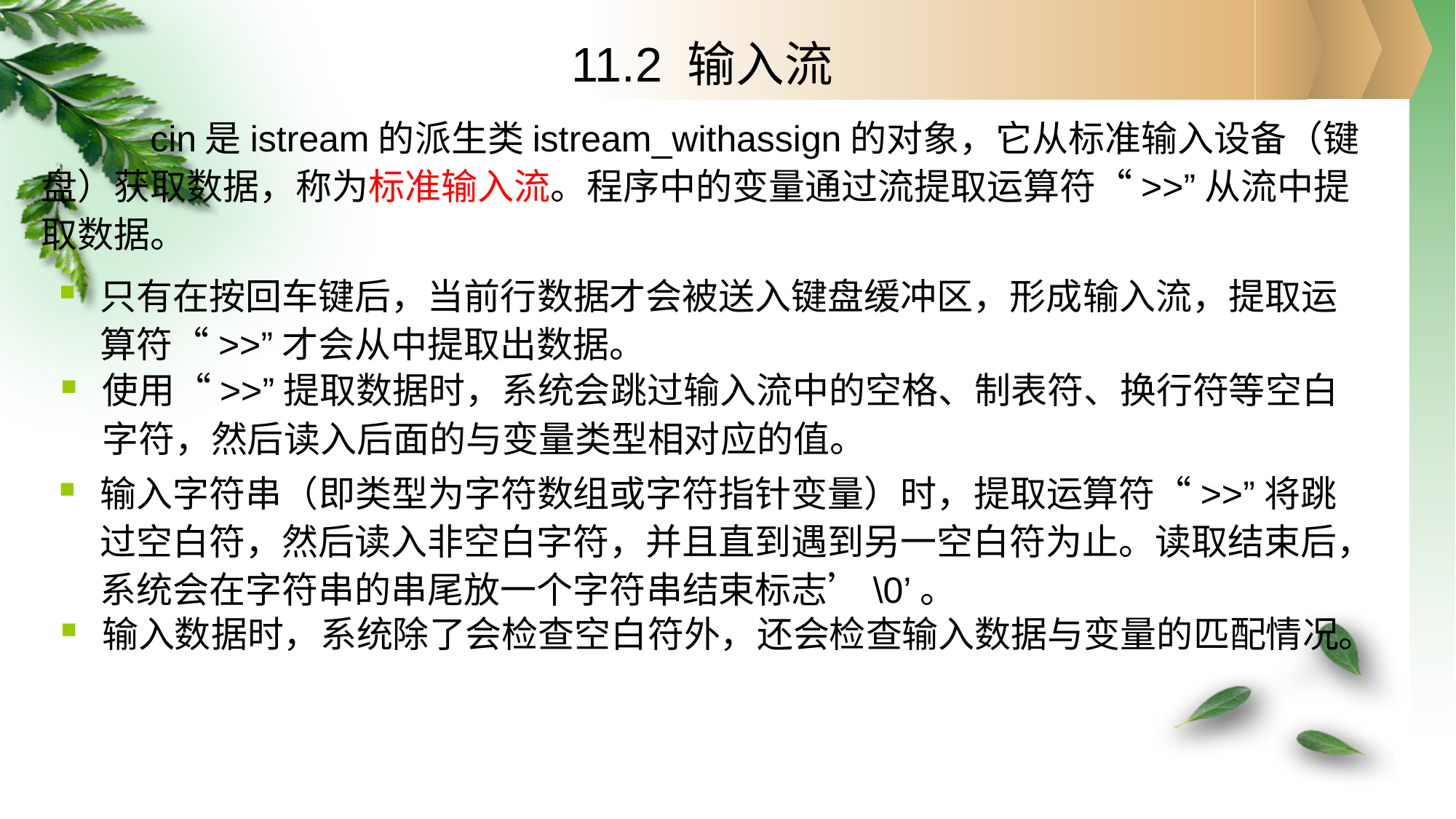

11.2 输入流
		cin是istream的派生类istream_withassign的对象，它从标准输入设备（键盘）获取数据，称为标准输入流。程序中的变量通过流提取运算符“>>”从流中提取数据。
只有在按回车键后，当前行数据才会被送入键盘缓冲区，形成输入流，提取运算符“>>”才会从中提取出数据。
使用“>>”提取数据时，系统会跳过输入流中的空格、制表符、换行符等空白字符，然后读入后面的与变量类型相对应的值。
输入字符串（即类型为字符数组或字符指针变量）时，提取运算符“>>”将跳过空白符，然后读入非空白字符，并且直到遇到另一空白符为止。读取结束后，系统会在字符串的串尾放一个字符串结束标志’\0’。
输入数据时，系统除了会检查空白符外，还会检查输入数据与变量的匹配情况。